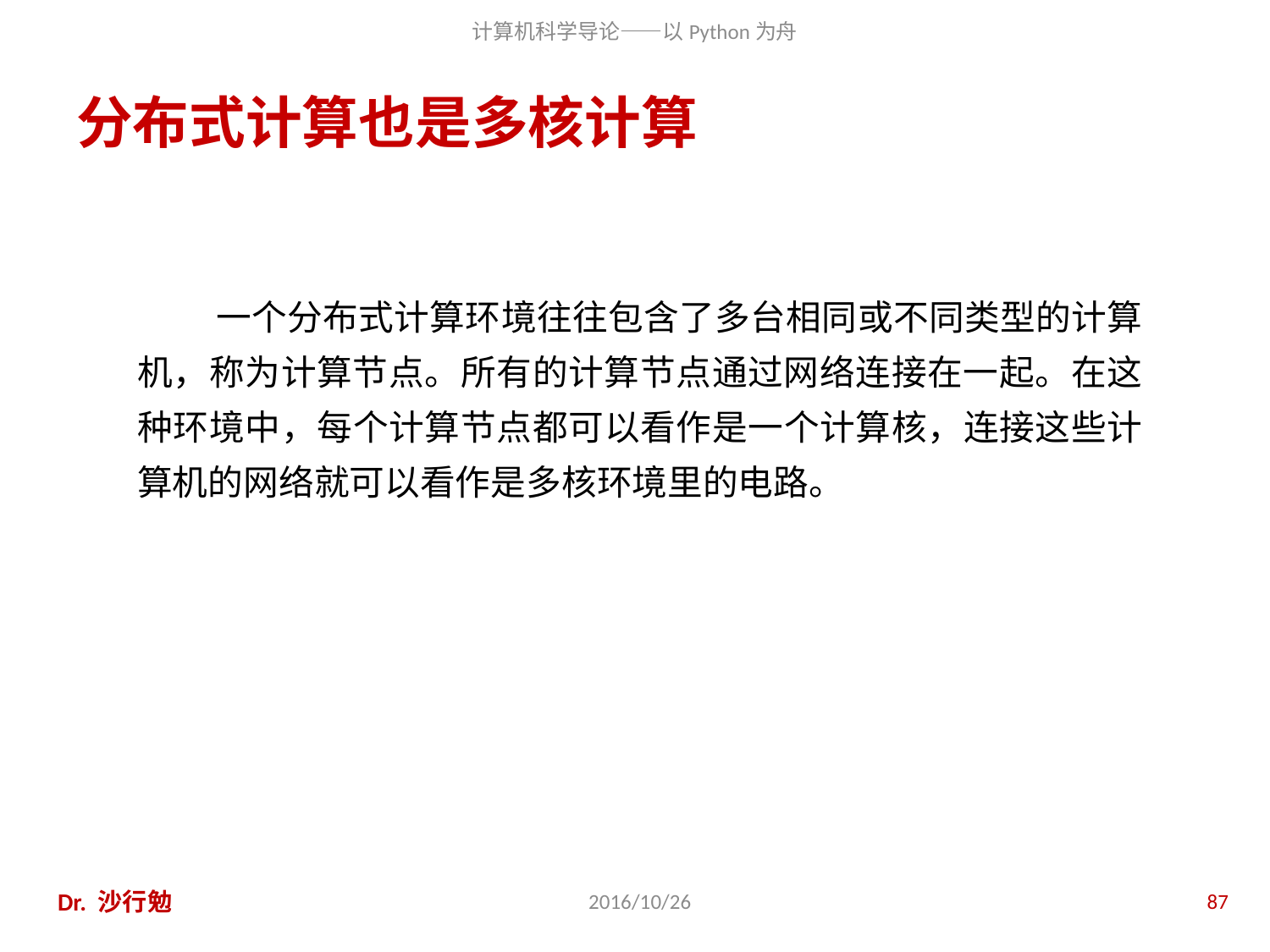

# 分布式计算也是多核计算
    一个分布式计算环境往往包含了多台相同或不同类型的计算机，称为计算节点。所有的计算节点通过网络连接在一起。在这种环境中，每个计算节点都可以看作是一个计算核，连接这些计算机的网络就可以看作是多核环境里的电路。
Dr. 沙行勉
2016/10/26
87